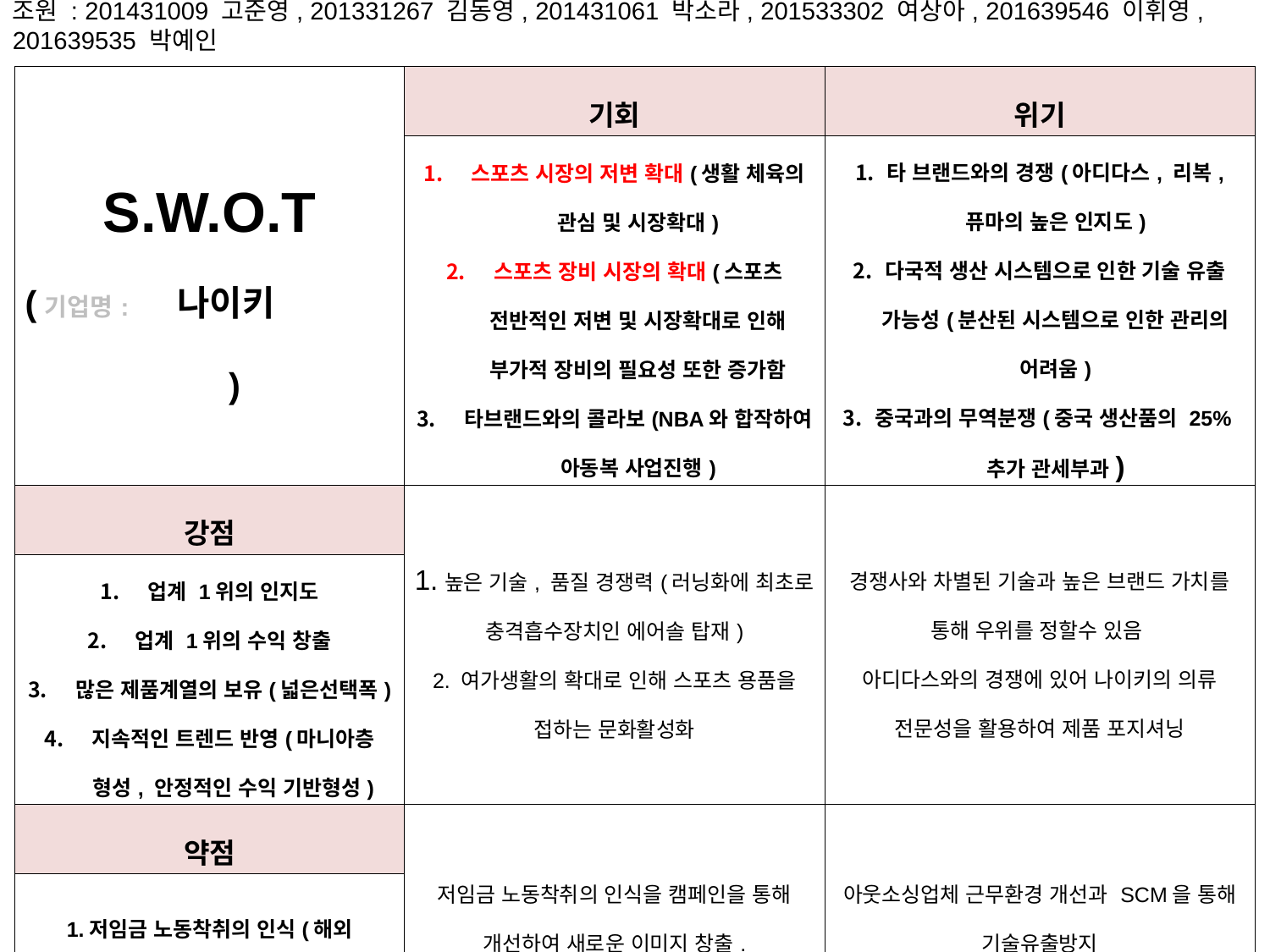

조원 : 201431009 고준영, 201331267 김동영, 201431061 박소라, 201533302 여상아, 201639546 이휘영, 201639535 박예인
| S.W.O.T (기업명: 나이키 ) | 기회 | 위기 |
| --- | --- | --- |
|  | 스포츠 시장의 저변 확대(생활 체육의 관심 및 시장확대) 스포츠 장비 시장의 확대(스포츠 전반적인 저변 및 시장확대로 인해 부가적 장비의 필요성 또한 증가함 타브랜드와의 콜라보(NBA와 합작하여 아동복 사업진행) | 타 브랜드와의 경쟁(아디다스, 리복, 퓨마의 높은 인지도) 다국적 생산 시스템으로 인한 기술 유출 가능성(분산된 시스템으로 인한 관리의 어려움) 중국과의 무역분쟁(중국 생산품의 25%추가 관세부과) |
| 강점 | 1.높은 기술, 품질 경쟁력(러닝화에 최초로 충격흡수장치인 에어솔 탑재) 2. 여가생활의 확대로 인해 스포츠 용품을 접하는 문화활성화 | 경쟁사와 차별된 기술과 높은 브랜드 가치를 통해 우위를 정할수 있음 아디다스와의 경쟁에 있어 나이키의 의류 전문성을 활용하여 제품 포지셔닝 |
| 업계 1위의 인지도 업계 1위의 수익 창출 많은 제품계열의 보유(넓은선택폭) 지속적인 트렌드 반영(마니아층 형성, 안정적인 수익 기반형성) |  |  |
| 약점 | 저임금 노동착취의 인식을 캠페인을 통해 개선하여 새로운 이미지 창출. 시장확대를 통해 단일 품목에 대한 의존성 감소시켜 운영의 효율성 추구 | 아웃소싱업체 근무환경 개선과 SCM을 통해 기술유출방지 경쟁사인 아디다스가 프리미엄 우먼스 존을 구성한 것과 같이 여성마케팅 강화 |
| 1.저임금 노동착취의 인식(해외 하청공장에서의 노동 착취 문제 2 지나친 의존성(주 수입원이 신발 품목으로 한정되어 있음 |  |  |